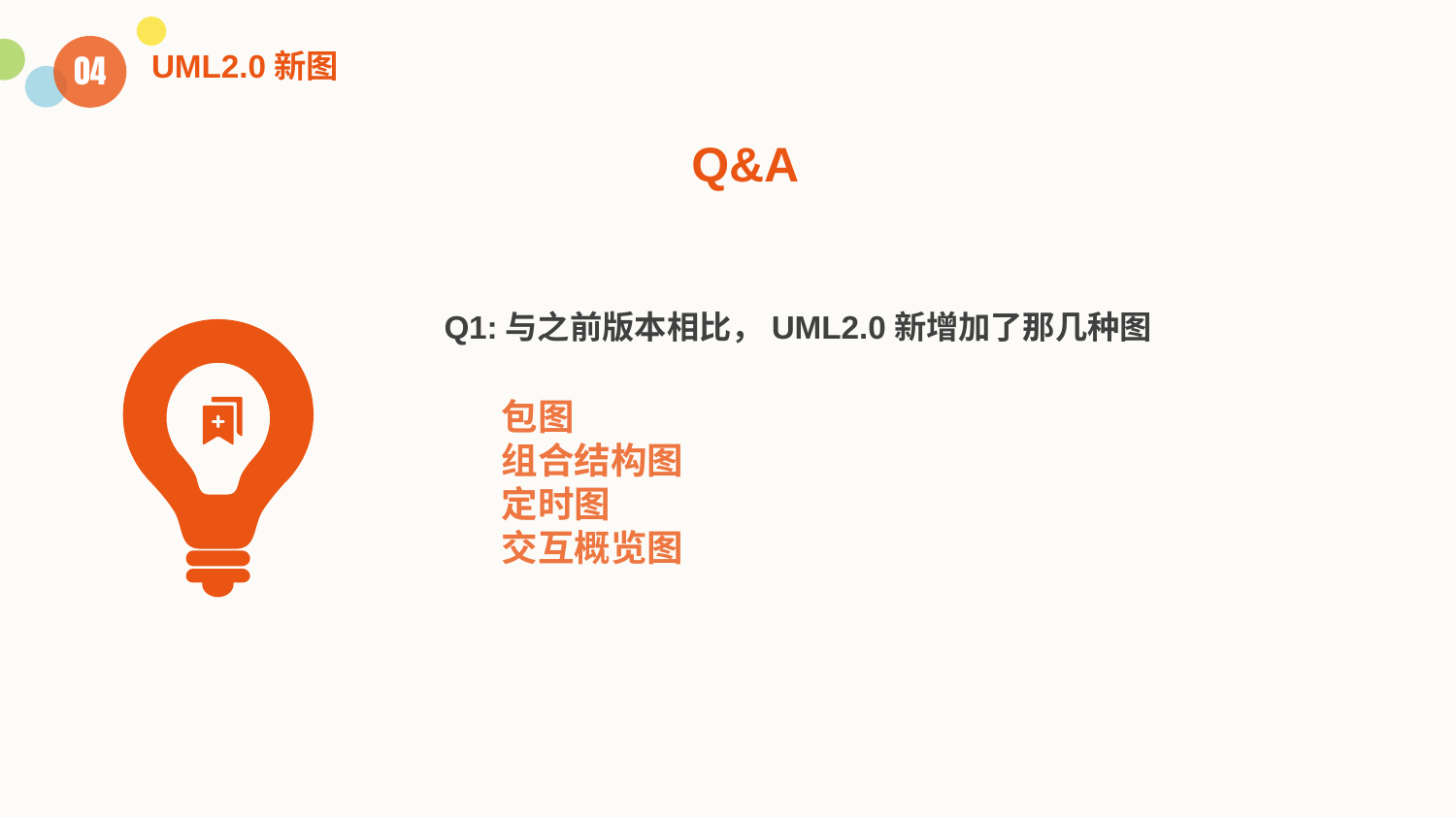

UML2.0新图
04

Q&A
Q1:与之前版本相比，UML2.0新增加了那几种图

包图
组合结构图
定时图
交互概览图